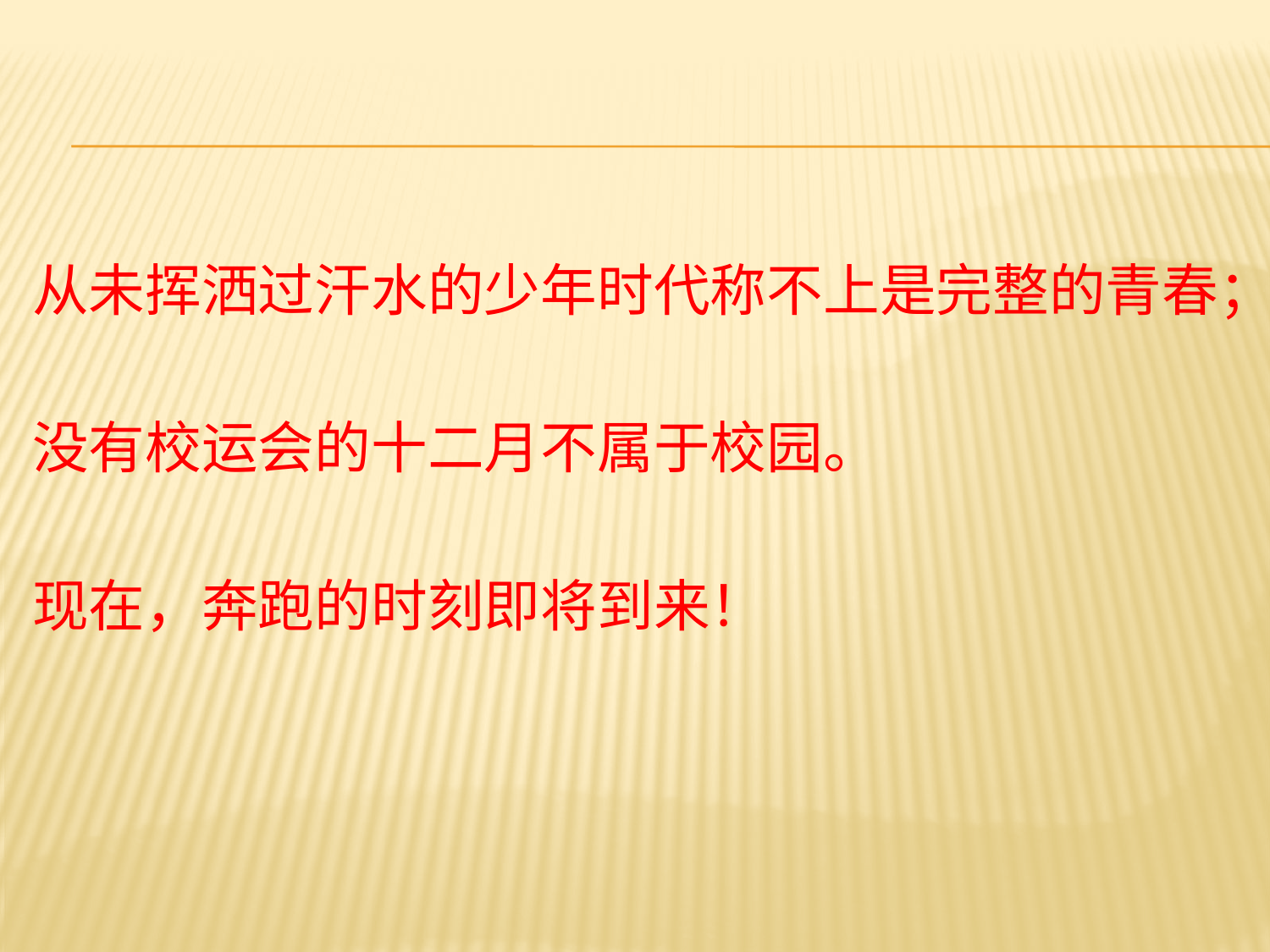

从未挥洒过汗水的少年时代称不上是完整的青春；

没有校运会的十二月不属于校园。

现在，奔跑的时刻即将到来！